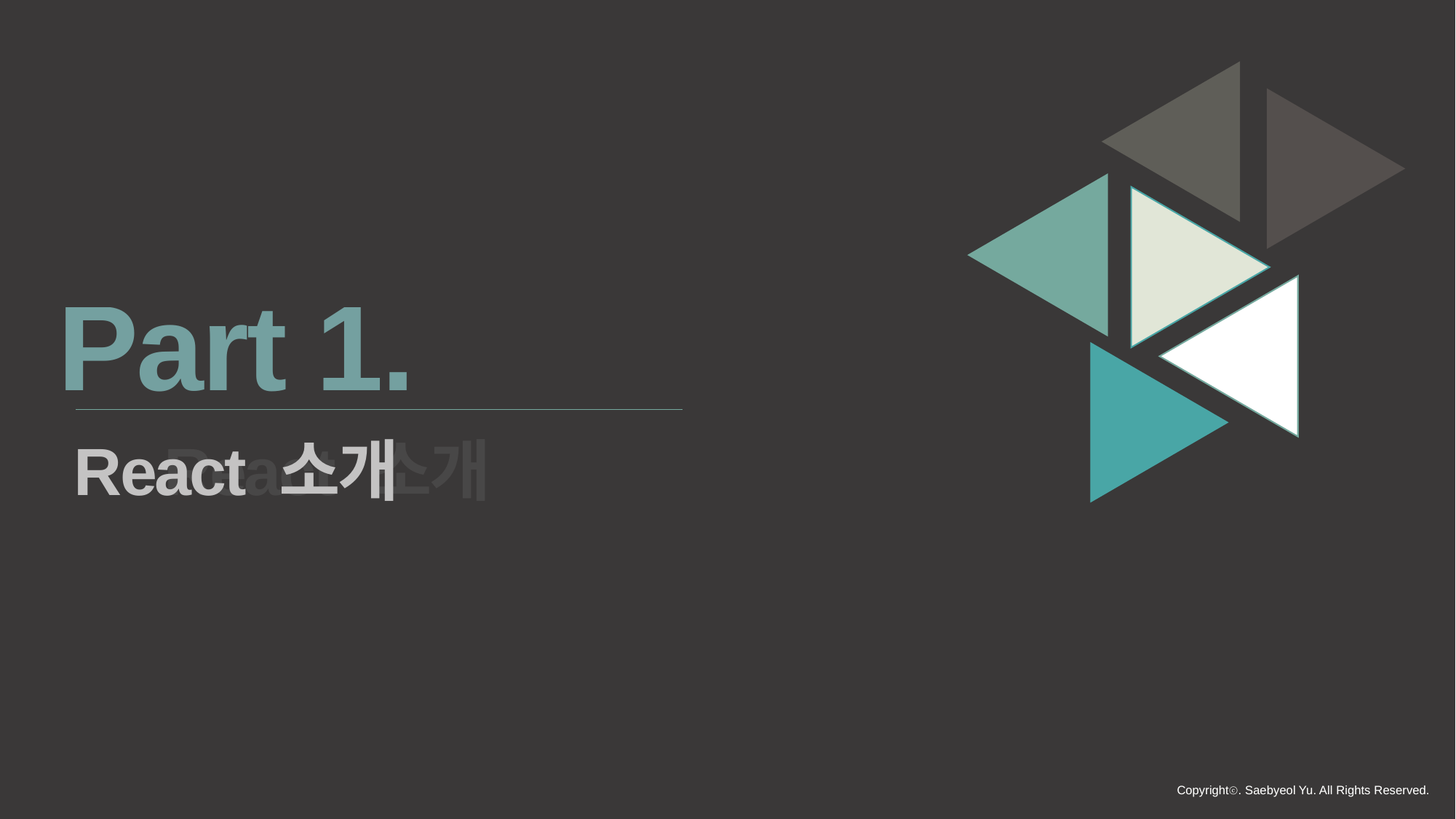

Part 1.
React 소개
React 소개
Copyrightⓒ. Saebyeol Yu. All Rights Reserved.